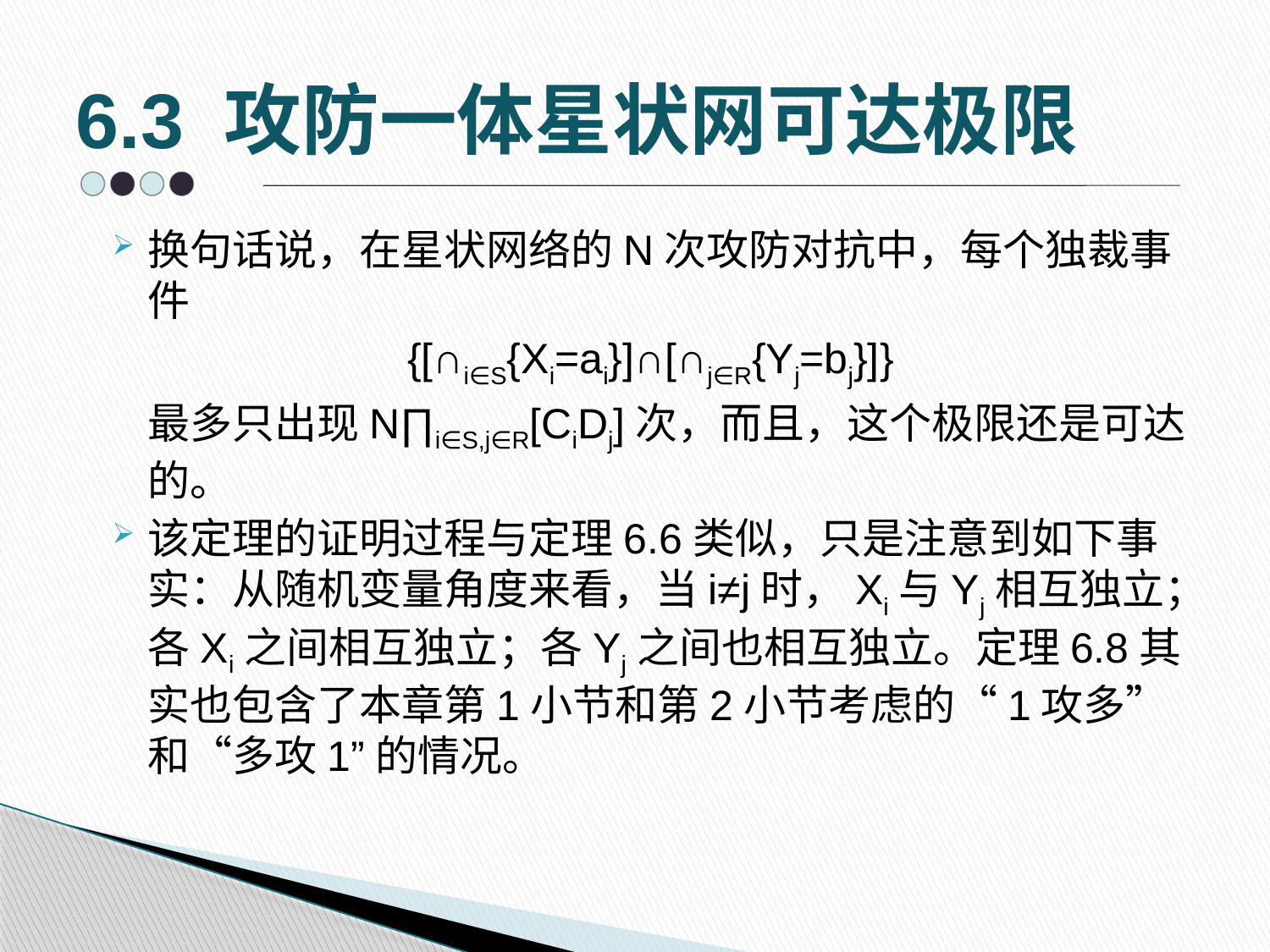

# 6.3 攻防一体星状网可达极限

换句话说，在星状网络的N次攻防对抗中，每个独裁事件
{[∩i∈S{Xi=ai}]∩[∩j∈R{Yj=bj}]}
	最多只出现N∏i∈S,j∈R[CiDj]次，而且，这个极限还是可达的。
该定理的证明过程与定理6.6类似，只是注意到如下事实：从随机变量角度来看，当i≠j时，Xi与Yj相互独立；各Xi之间相互独立；各Yj之间也相互独立。定理6.8其实也包含了本章第1小节和第2小节考虑的“1攻多”和“多攻1”的情况。